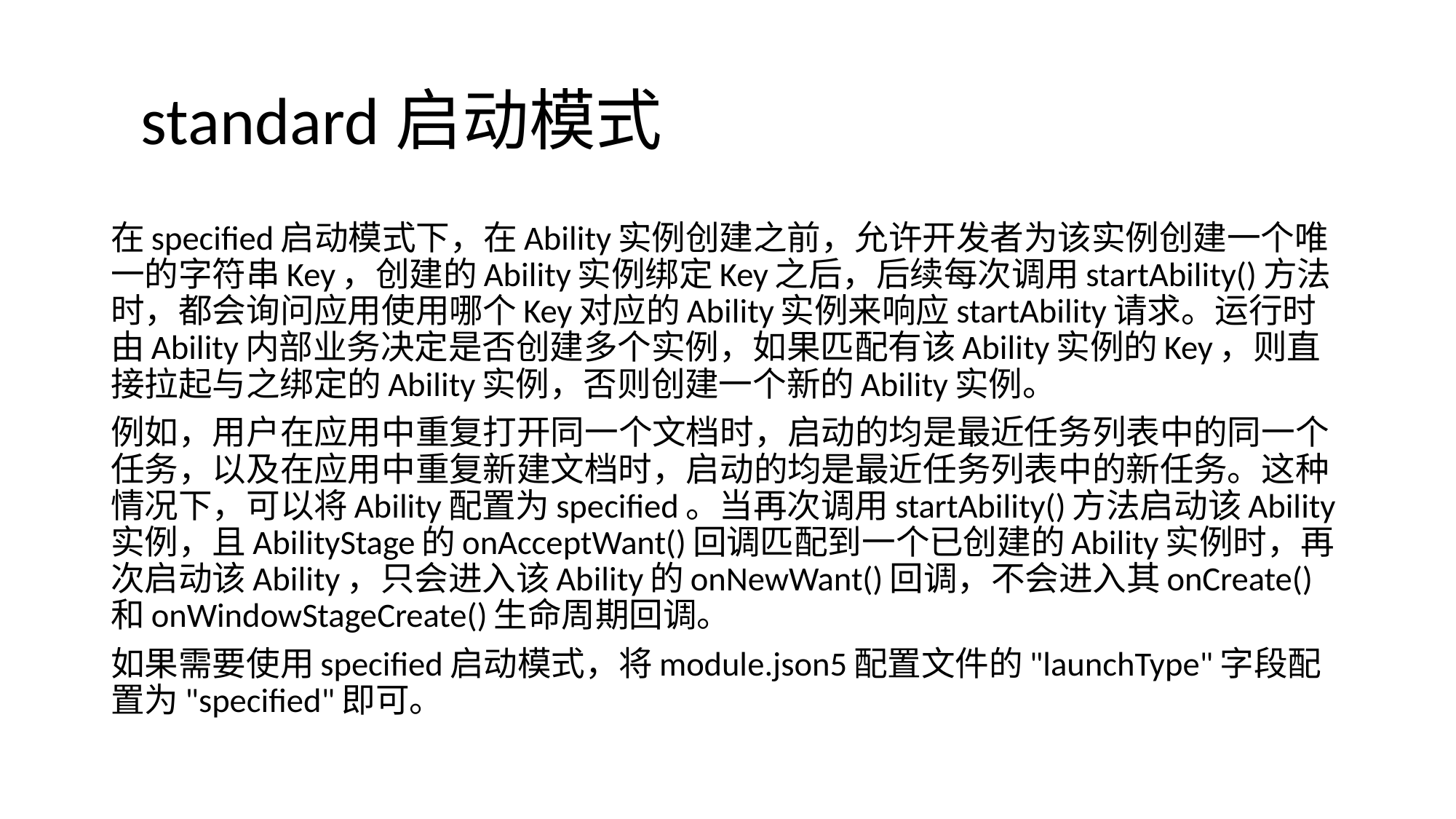

# standard启动模式
在specified启动模式下，在Ability实例创建之前，允许开发者为该实例创建一个唯一的字符串Key，创建的Ability实例绑定Key之后，后续每次调用startAbility()方法时，都会询问应用使用哪个Key对应的Ability实例来响应startAbility请求。运行时由Ability内部业务决定是否创建多个实例，如果匹配有该Ability实例的Key，则直接拉起与之绑定的Ability实例，否则创建一个新的Ability实例。
例如，用户在应用中重复打开同一个文档时，启动的均是最近任务列表中的同一个任务，以及在应用中重复新建文档时，启动的均是最近任务列表中的新任务。这种情况下，可以将Ability配置为specified。当再次调用startAbility()方法启动该Ability实例，且AbilityStage的onAcceptWant()回调匹配到一个已创建的Ability实例时，再次启动该Ability，只会进入该Ability的onNewWant()回调，不会进入其onCreate()和onWindowStageCreate()生命周期回调。
如果需要使用specified启动模式，将module.json5配置文件的"launchType"字段配置为"specified"即可。